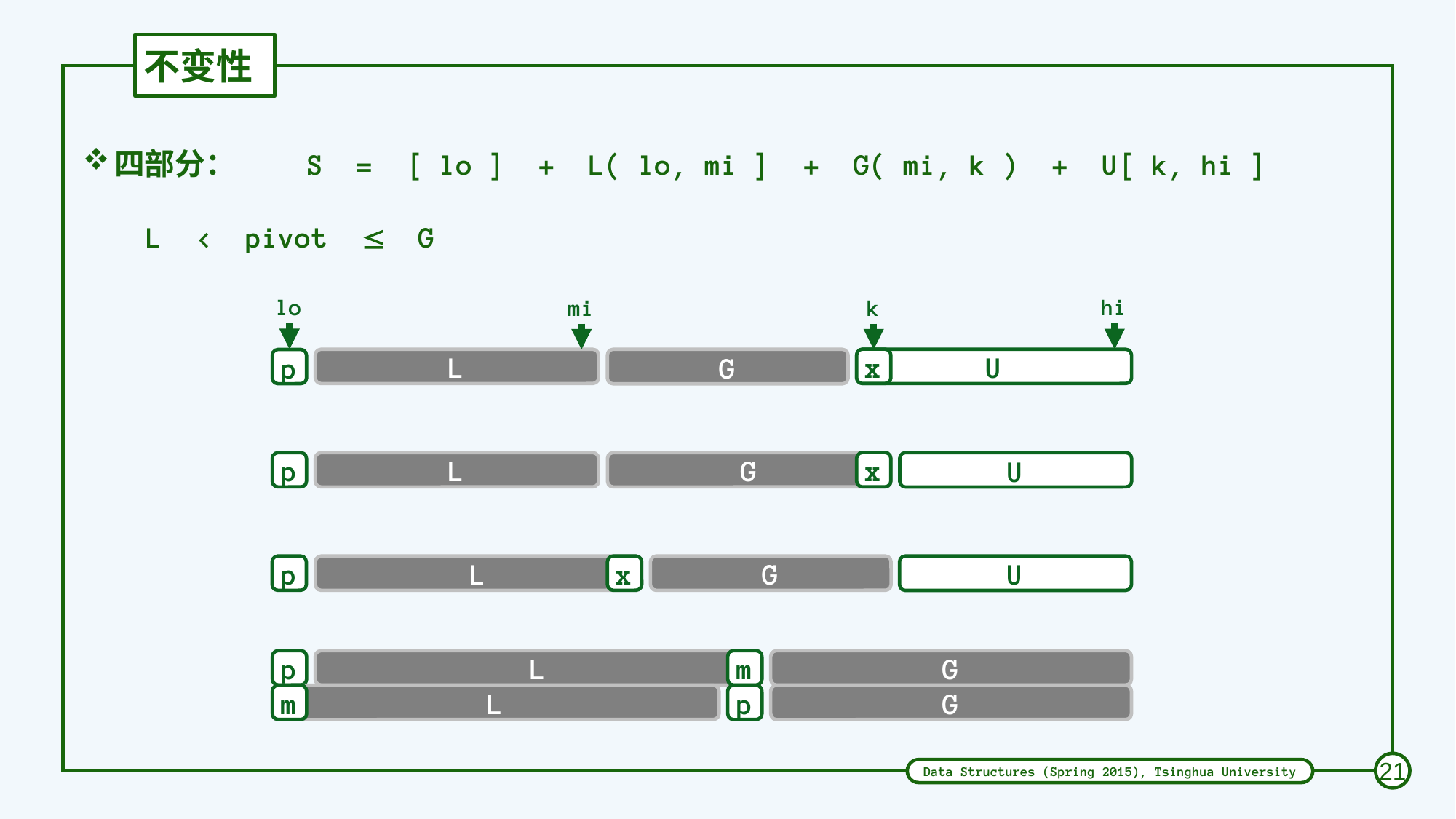

# 不变性
四部分：	S  =  [ lo ]  +  L( lo, mi ]  +  G( mi, k )  +  U[ k, hi ]
	L  <  pivot  ≤  G
lo
hi
mi
k

x
L
U
G
p
x
U
p
L
G
x
p
L
G
U
p
L
m
G
m
L
p
G